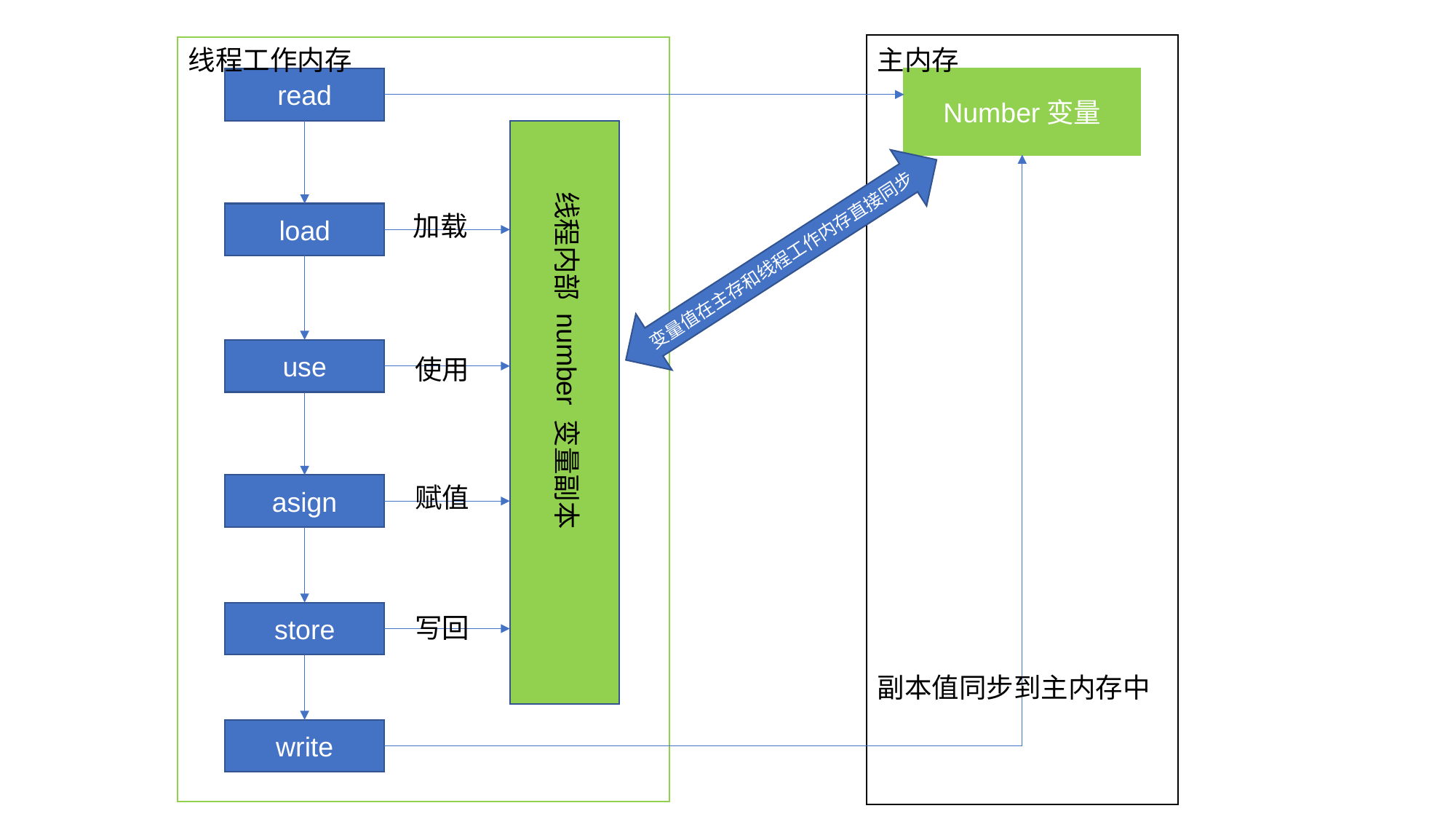

主内存

线程工作内存
read
Number变量

线程内部 number 变量副本
load
加载
变量值在主存和线程工作内存直接同步
use
使用
赋值
asign
store
写回
副本值同步到主内存中
write